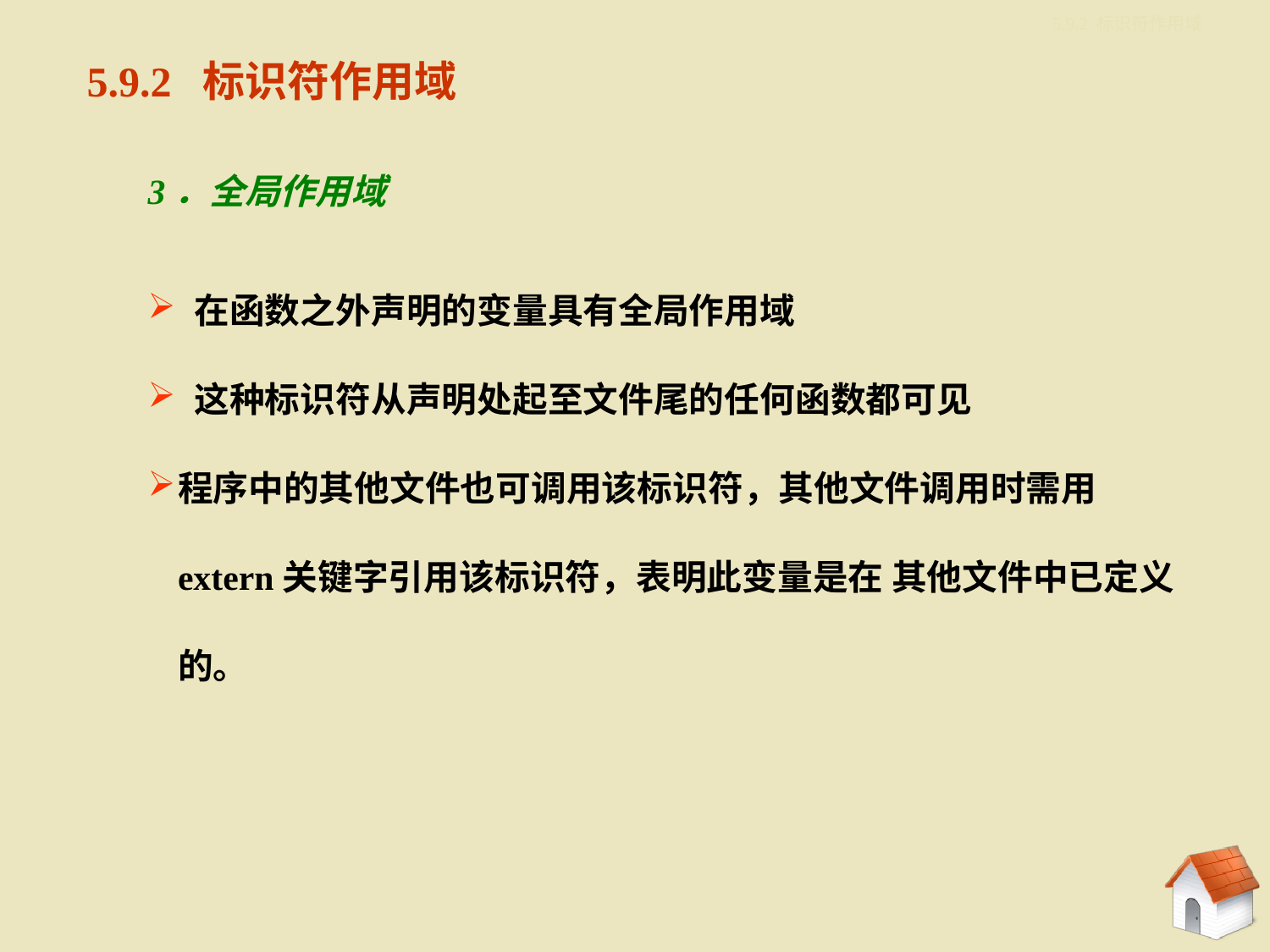

5.9.2 标识符作用域
5.9.2  标识符作用域
3．全局作用域
 在函数之外声明的变量具有全局作用域
 这种标识符从声明处起至文件尾的任何函数都可见
程序中的其他文件也可调用该标识符，其他文件调用时需用extern关键字引用该标识符，表明此变量是在 其他文件中已定义的。